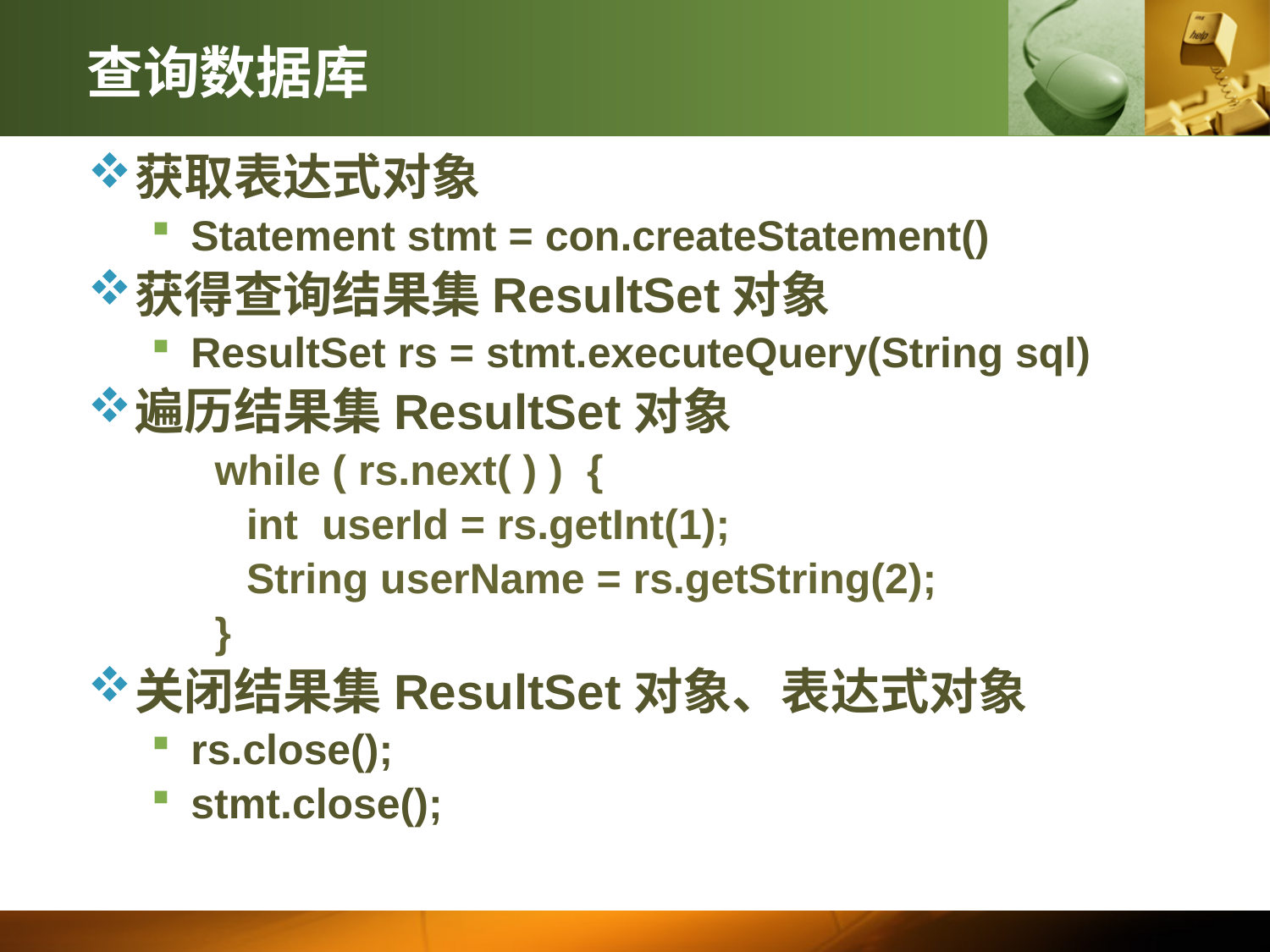

# 查询数据库
获取表达式对象
Statement stmt = con.createStatement()
获得查询结果集ResultSet对象
ResultSet rs = stmt.executeQuery(String sql)
遍历结果集ResultSet对象
while ( rs.next( ) )  {
	int  userId = rs.getInt(1);
	String userName = rs.getString(2);
}
关闭结果集ResultSet对象、表达式对象
rs.close();
stmt.close();